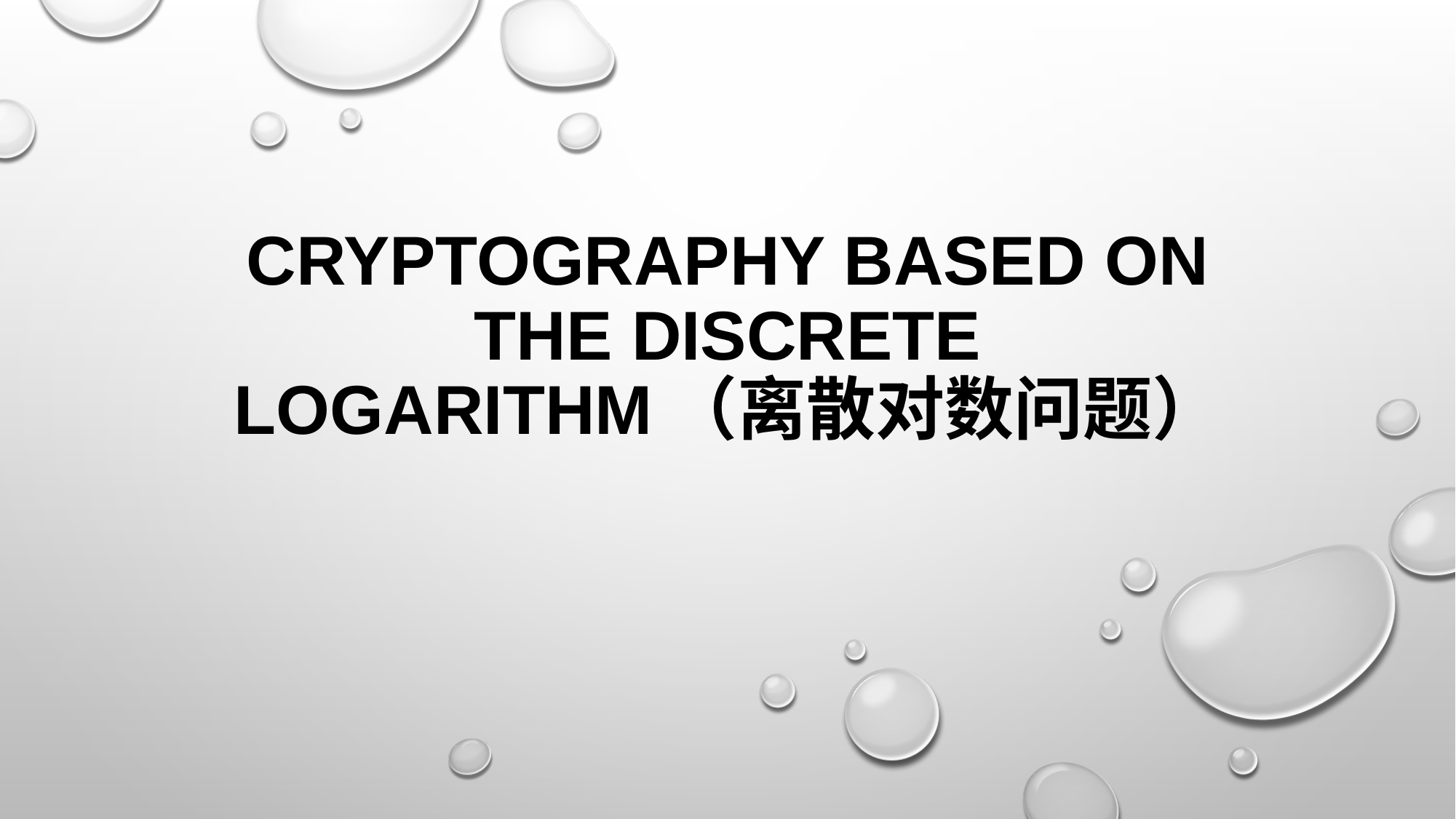

# Cryptography based on the discrete logarithm（离散对数问题）